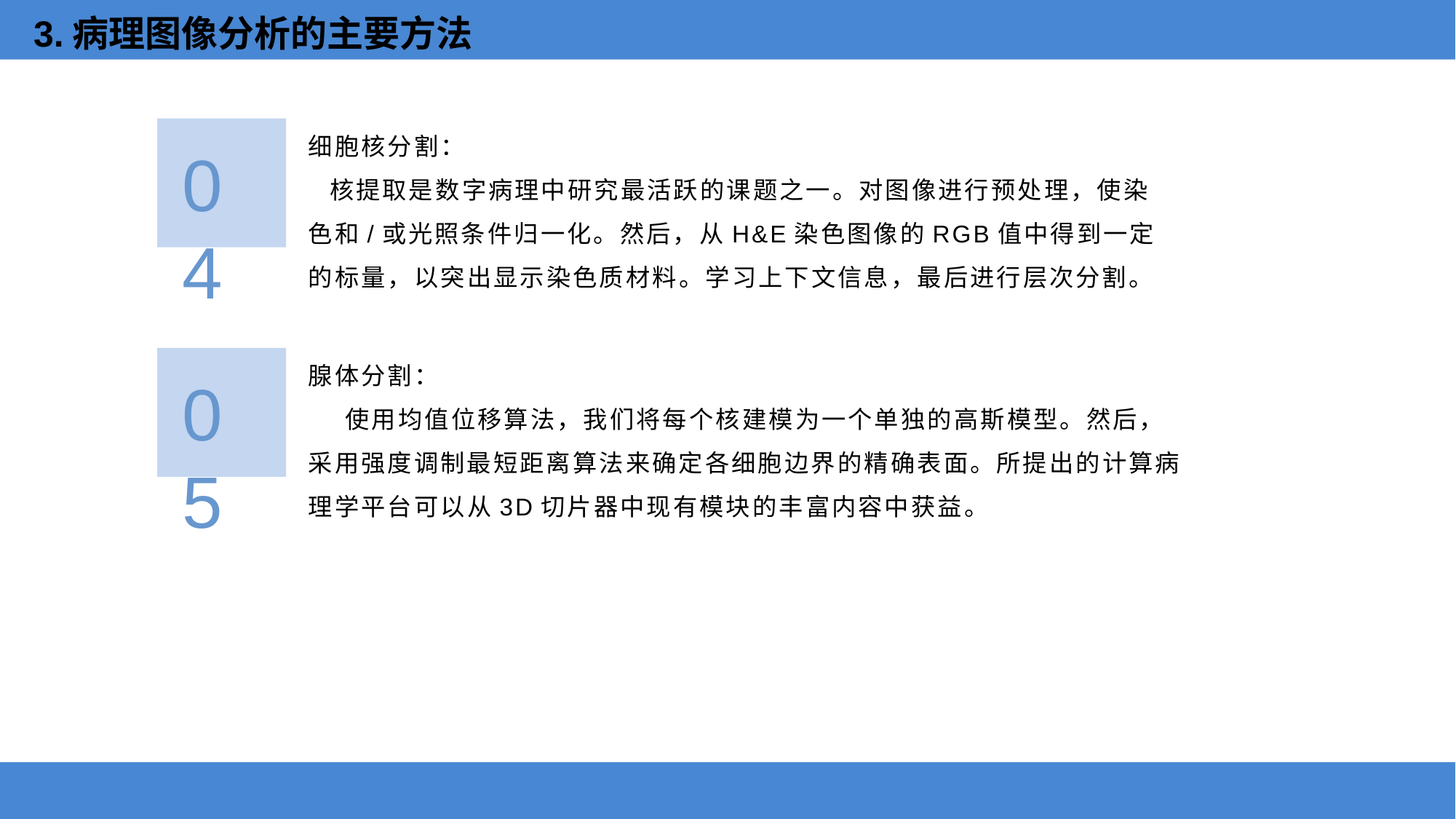

3.病理图像分析的主要方法
细胞核分割：
  核提取是数字病理中研究最活跃的课题之一。对图像进行预处理，使染色和/或光照条件归一化。然后，从H&E染色图像的RGB值中得到一定的标量，以突出显示染色质材料。学习上下文信息，最后进行层次分割。

04
腺体分割：
    使用均值位移算法，我们将每个核建模为一个单独的高斯模型。然后，采用强度调制最短距离算法来确定各细胞边界的精确表面。所提出的计算病理学平台可以从3D切片器中现有模块的丰富内容中获益。

05